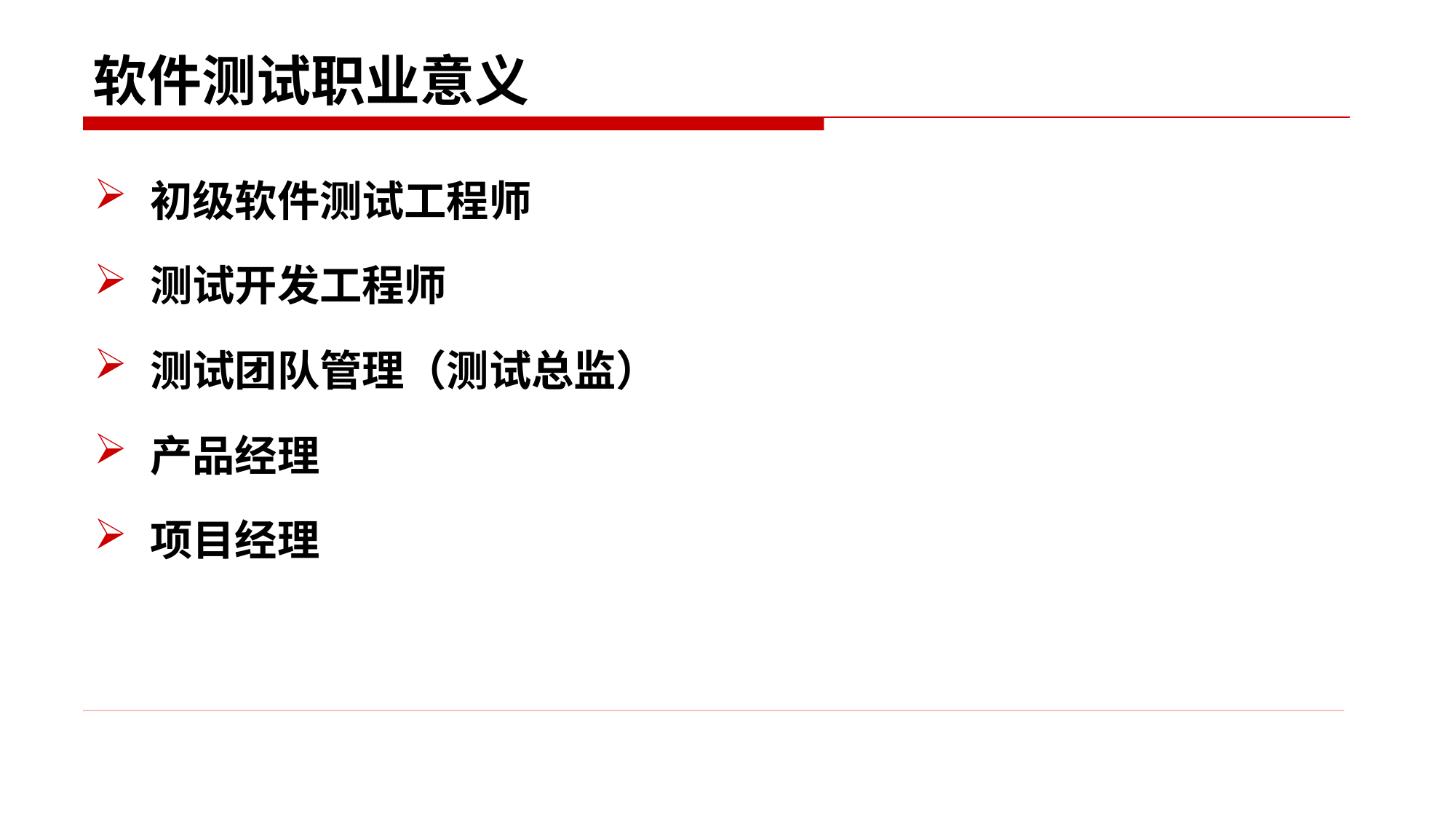

# 软件测试职业意义
初级软件测试工程师
测试开发工程师
测试团队管理（测试总监）
产品经理
项目经理